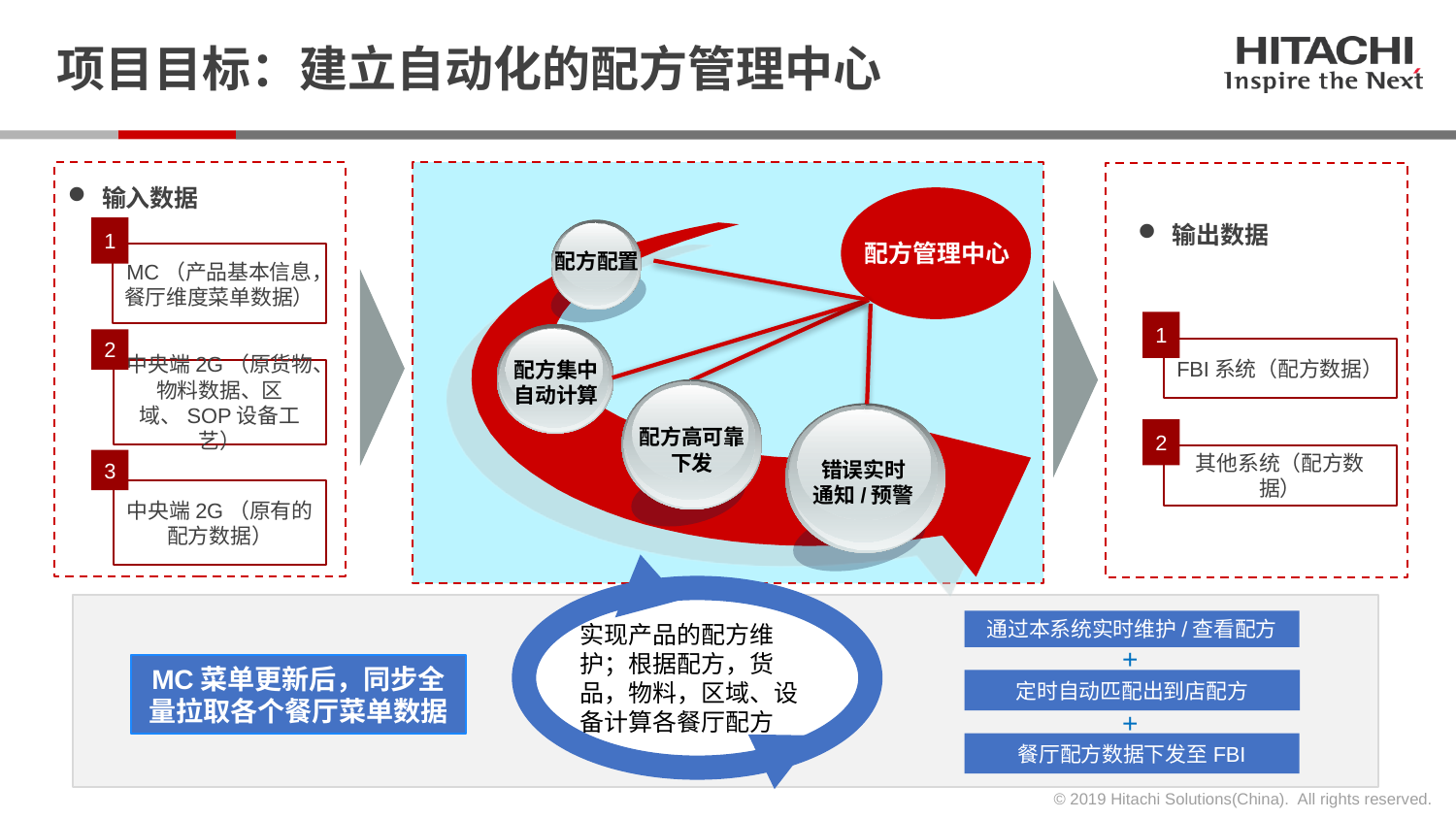

# 项目目标：建立自动化的配方管理中心

输入数据

输出数据
1

配方配置

配方管理中心
MC（产品基本信息，餐厅维度菜单数据）

1

配方集中
自动计算
2
FBI系统（配方数据）

中央端2G（原货物、物料数据、区域、SOP设备工艺）

配方高可靠
下发

错误实时
通知/预警

2
其他系统（配方数据）
3
中央端2G（原有的配方数据）
实现产品的配方维护；根据配方，货品，物料，区域、设备计算各餐厅配方

通过本系统实时维护/查看配方
+
MC菜单更新后，同步全量拉取各个餐厅菜单数据
定时自动匹配出到店配方
+
餐厅配方数据下发至FBI